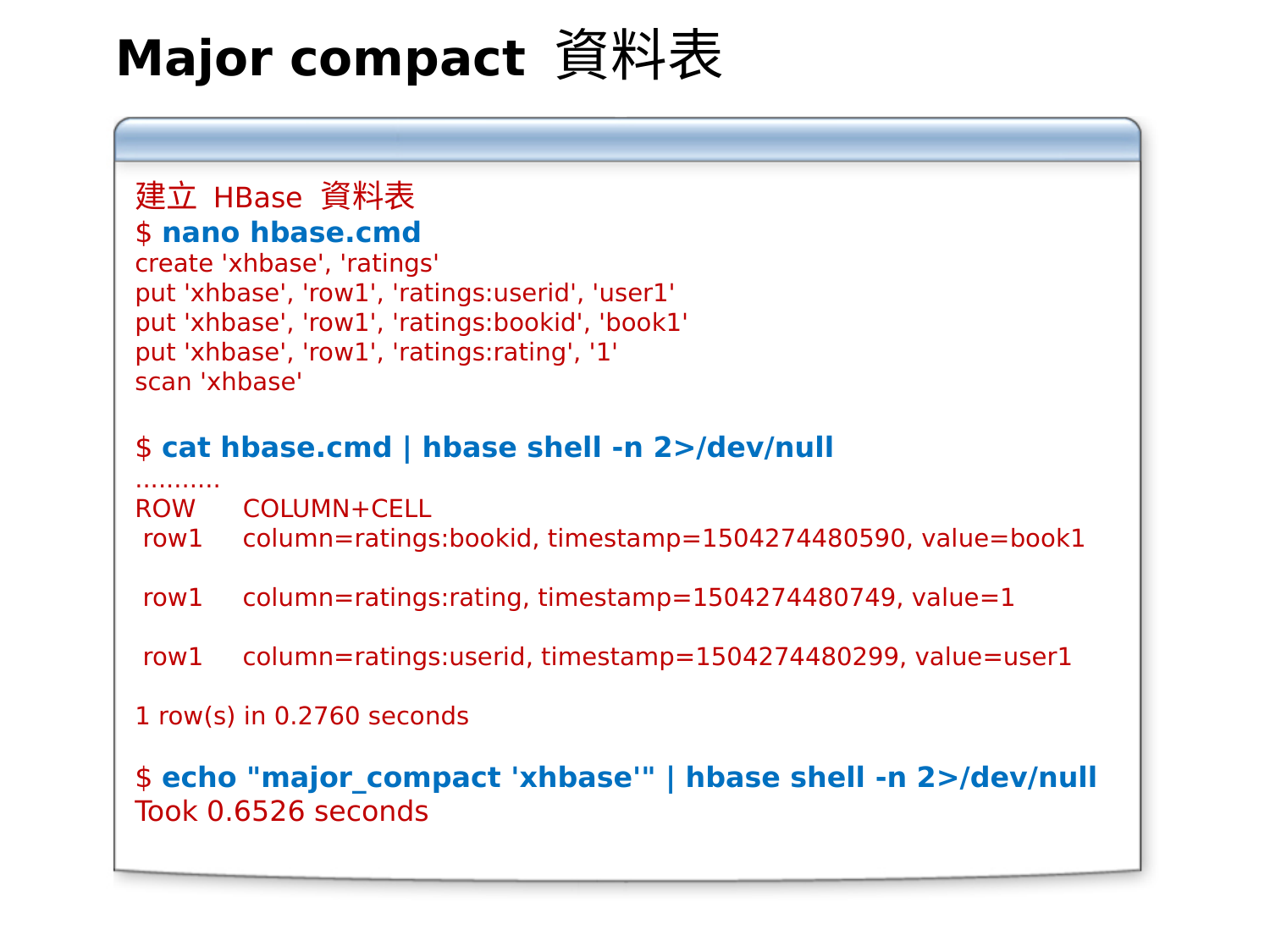

Major compact 資料表
建立 HBase 資料表
$ nano hbase.cmd
create 'xhbase', 'ratings'
put 'xhbase', 'row1', 'ratings:userid', 'user1'
put 'xhbase', 'row1', 'ratings:bookid', 'book1'
put 'xhbase', 'row1', 'ratings:rating', '1'
scan 'xhbase'

$ cat hbase.cmd | hbase shell -n 2>/dev/null
...........
ROW      COLUMN+CELL
 row1     column=ratings:bookid, timestamp=1504274480590, value=book1
 row1     column=ratings:rating, timestamp=1504274480749, value=1
 row1     column=ratings:userid, timestamp=1504274480299, value=user1
1 row(s) in 0.2760 seconds

$ echo "major_compact 'xhbase'" | hbase shell -n 2>/dev/null
Took 0.6526 seconds